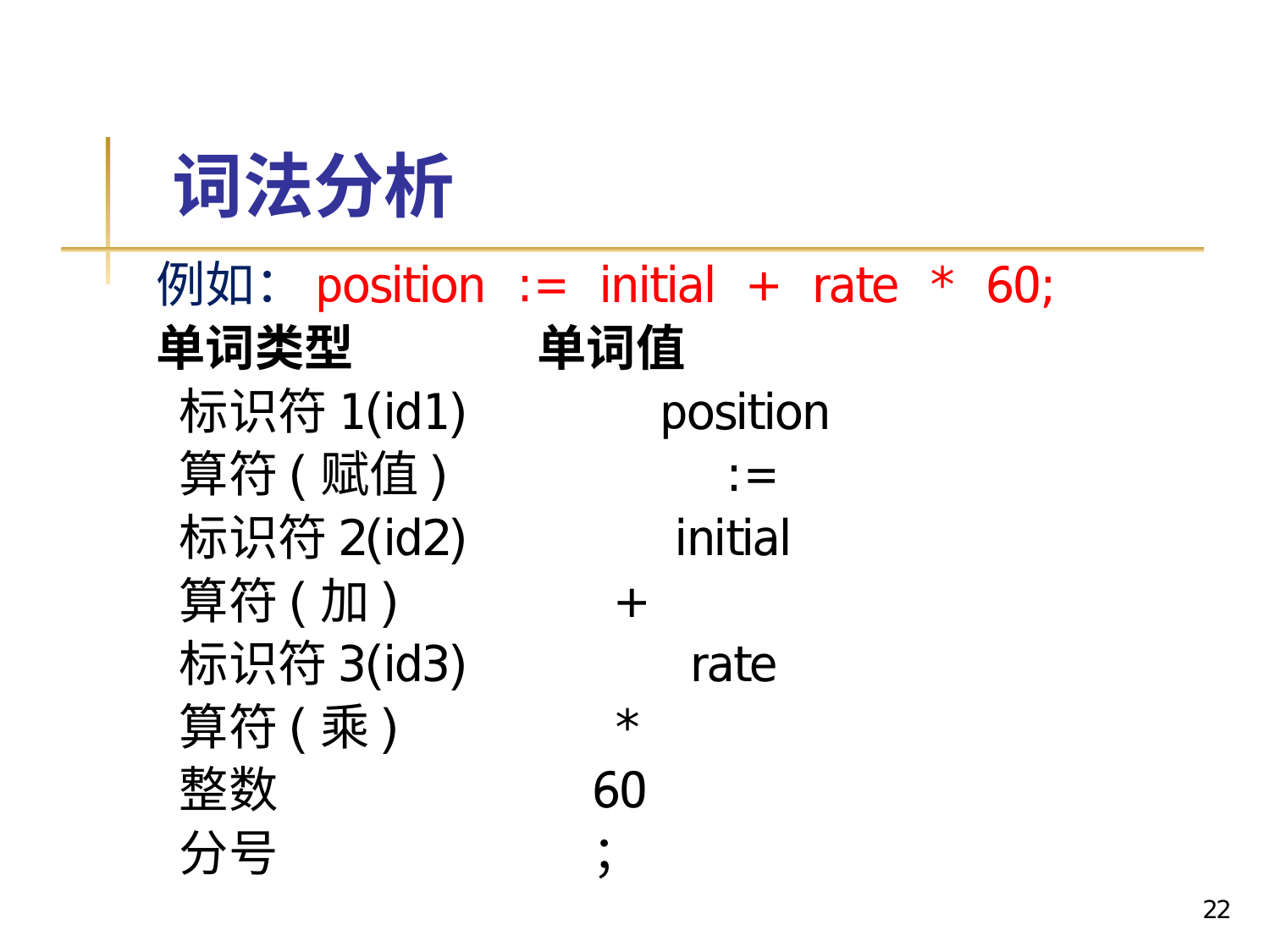

# 词法分析
例如：position  :=  initial  +  rate  *  60;
单词类型		单词值
 标识符1(id1)	        position
 算符(赋值)		    :=
 标识符2(id2)	         initial
 算符(加)		     +
 标识符3(id3)	          rate
 算符(乘)		     *
 整数			    60
 分号			     ；
22